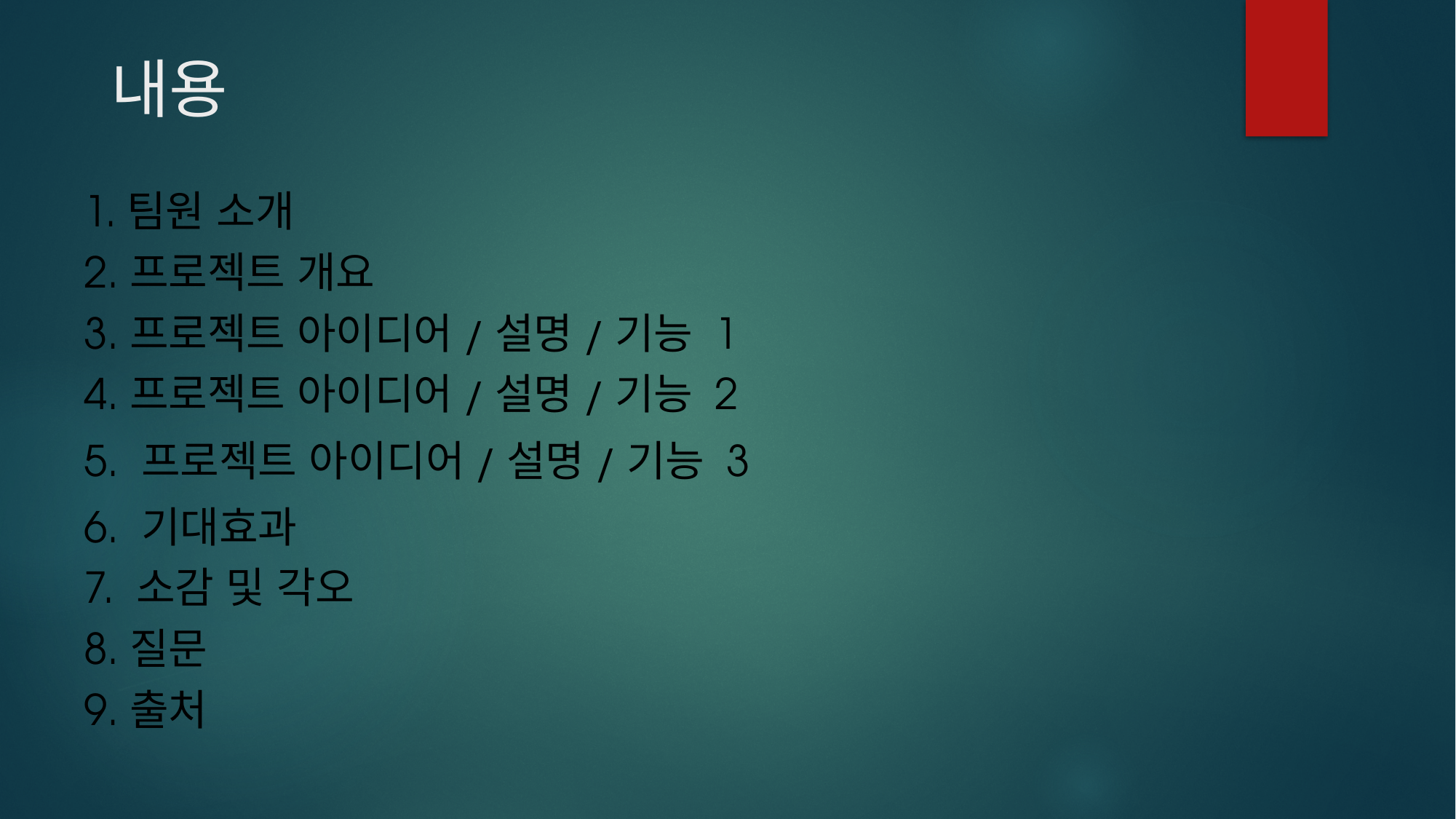

# 내용
1.팀원 소개
2.프로젝트 개요
3.프로젝트 아이디어/설명/기능 1
4.프로젝트 아이디어/설명/기능 2
5. 프로젝트 아이디어/설명/기능 3
6. 기대효과
7. 소감 및 각오
8.질문
9.출처